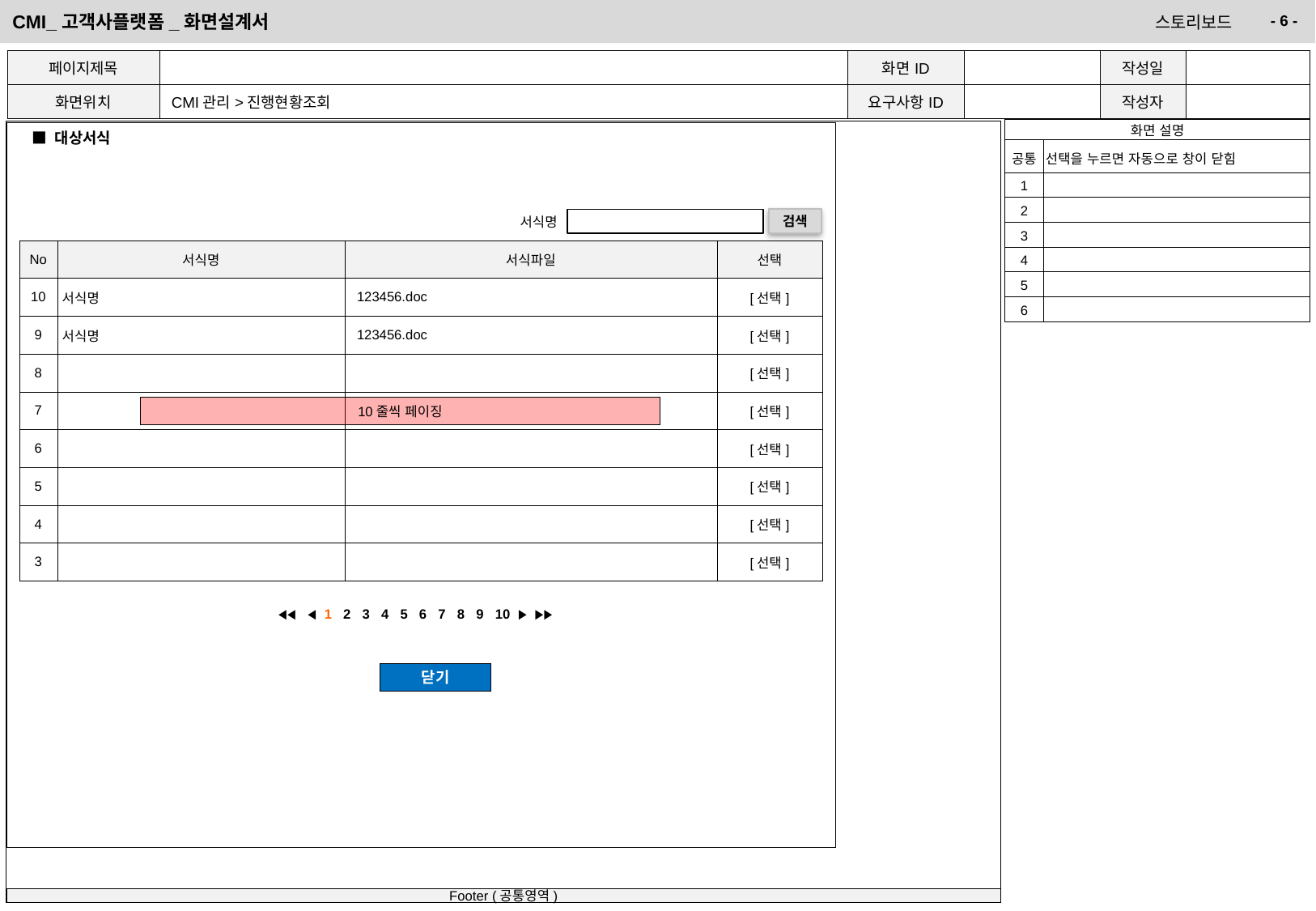

| 페이지제목 |  | 화면ID |  | 작성일 |  |
| --- | --- | --- | --- | --- | --- |
| 화면위치 | CMI관리>진행현황조회 | 요구사항ID |  | 작성자 |  |
| 화면 설명 |  |
| --- | --- |
| 공통 | 선택을 누르면 자동으로 창이 닫힘 |
| 1 |  |
| 2 |  |
| 3 |  |
| 4 |  |
| 5 |  |
| 6 |  |

■ 대상서식
서식명
검색

| No | 서식명 | 서식파일 | 선택 |
| --- | --- | --- | --- |
| 10 | 서식명 | 123456.doc | [선택] |
| 9 | 서식명 | 123456.doc | [선택] |
| 8 |  |  | [선택] |
| 7 |  |  | [선택] |
| 6 |  |  | [선택] |
| 5 |  |  | [선택] |
| 4 |  |  | [선택] |
| 3 |  |  | [선택] |
10줄씩 페이징
◀◀   ◀  1   2   3   4   5   6   7   8   9   10  ▶  ▶▶
닫기